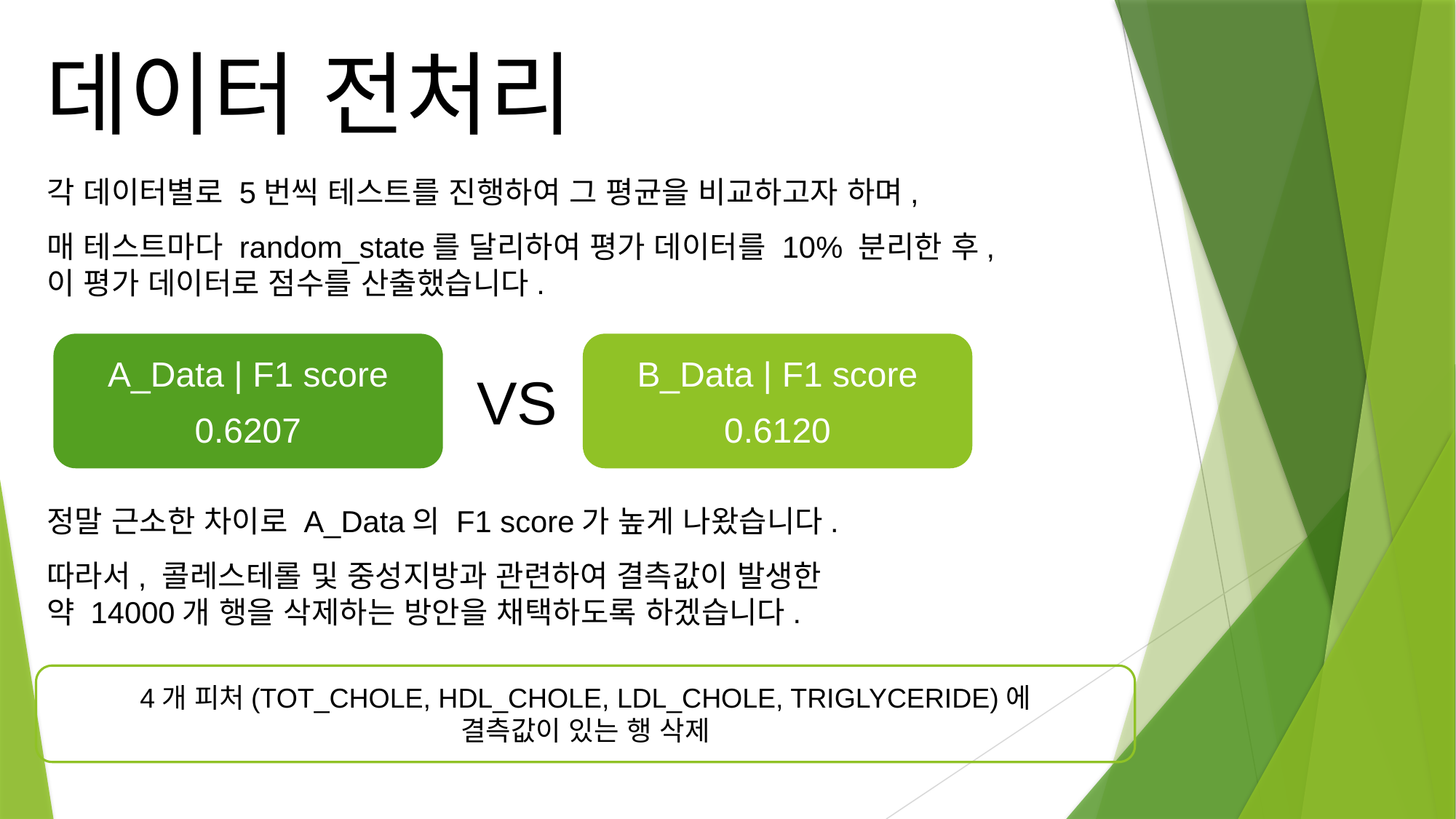

데이터 전처리
각 데이터별로 5번씩 테스트를 진행하여 그 평균을 비교하고자 하며,

매 테스트마다 random_state를 달리하여 평가 데이터를 10% 분리한 후,
이 평가 데이터로 점수를 산출했습니다.

A_Data | F1 score

0.6207
B_Data | F1 score

0.6120
VS
정말 근소한 차이로 A_Data의 F1 score가 높게 나왔습니다.

따라서, 콜레스테롤 및 중성지방과 관련하여 결측값이 발생한
약 14000개 행을 삭제하는 방안을 채택하도록 하겠습니다.
4개 피처(TOT_CHOLE, HDL_CHOLE, LDL_CHOLE, TRIGLYCERIDE)에
결측값이 있는 행 삭제